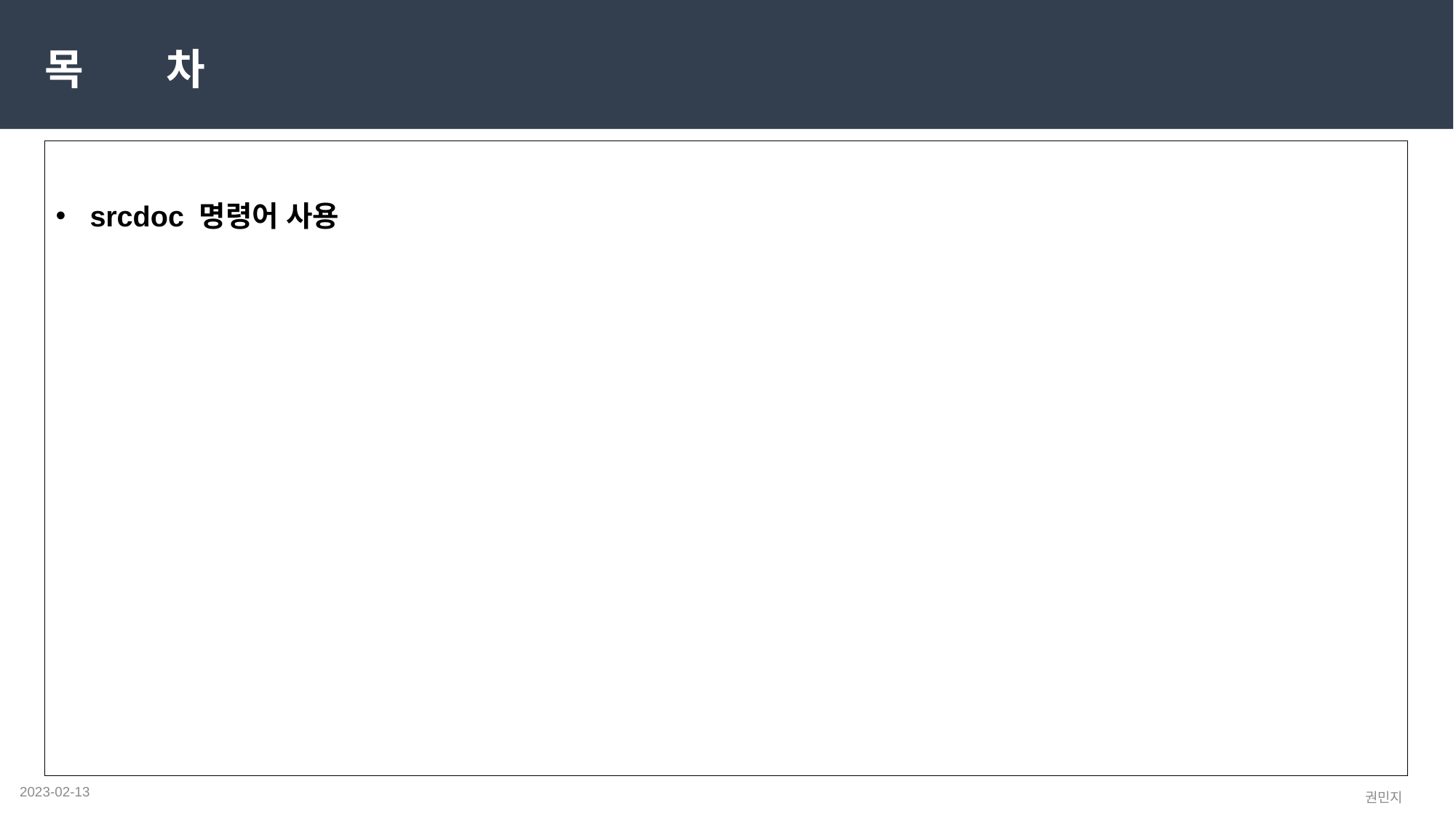

목       차
srcdoc 명령어 사용
2023-02-13
권민지